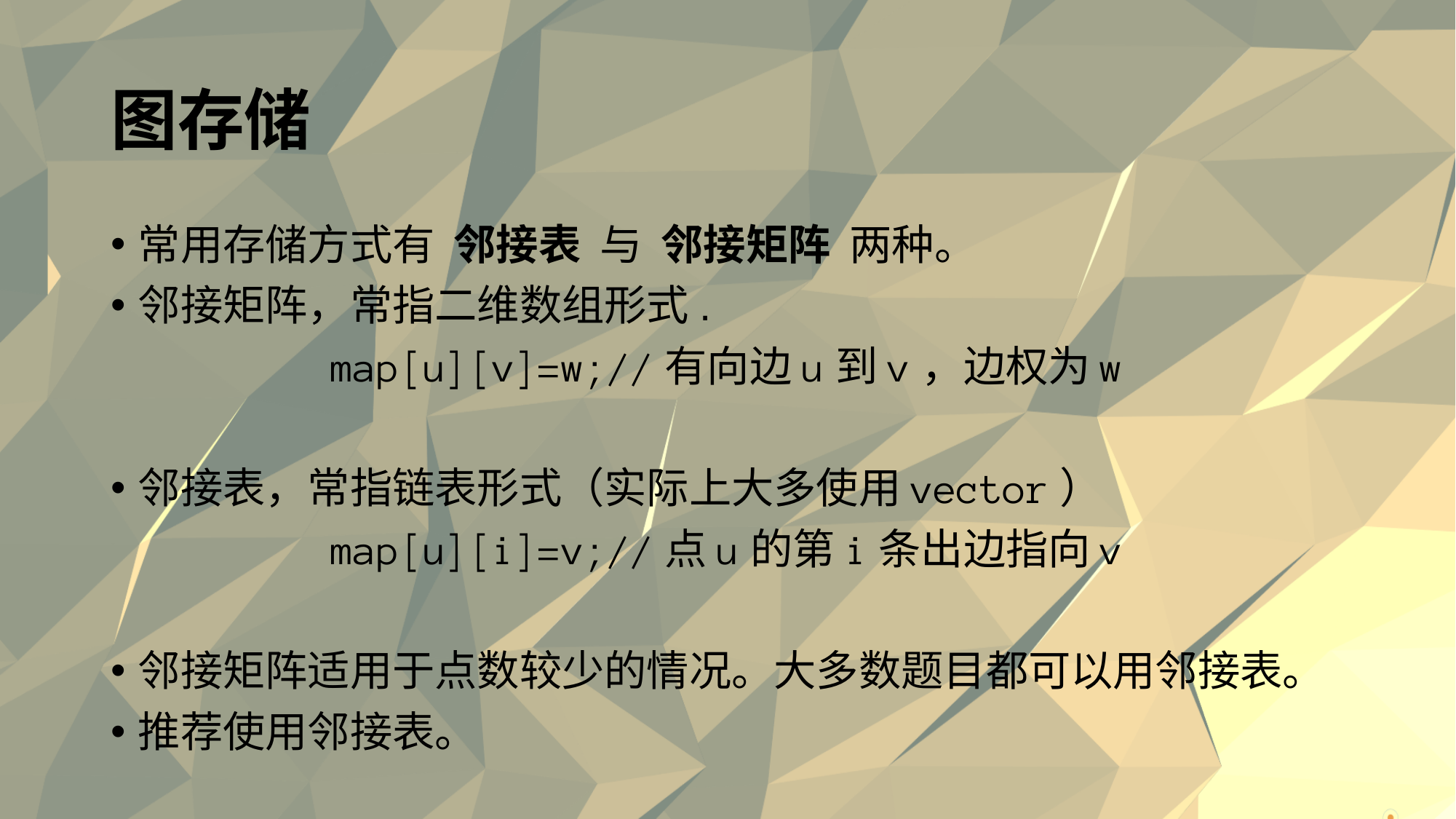

# 图存储
常用存储方式有  邻接表  与  邻接矩阵  两种。
邻接矩阵，常指二维数组形式.
map[u][v]=w;//有向边u到v，边权为w

邻接表，常指链表形式（实际上大多使用vector）
map[u][i]=v;//点u的第i条出边指向v

邻接矩阵适用于点数较少的情况。大多数题目都可以用邻接表。
推荐使用邻接表。